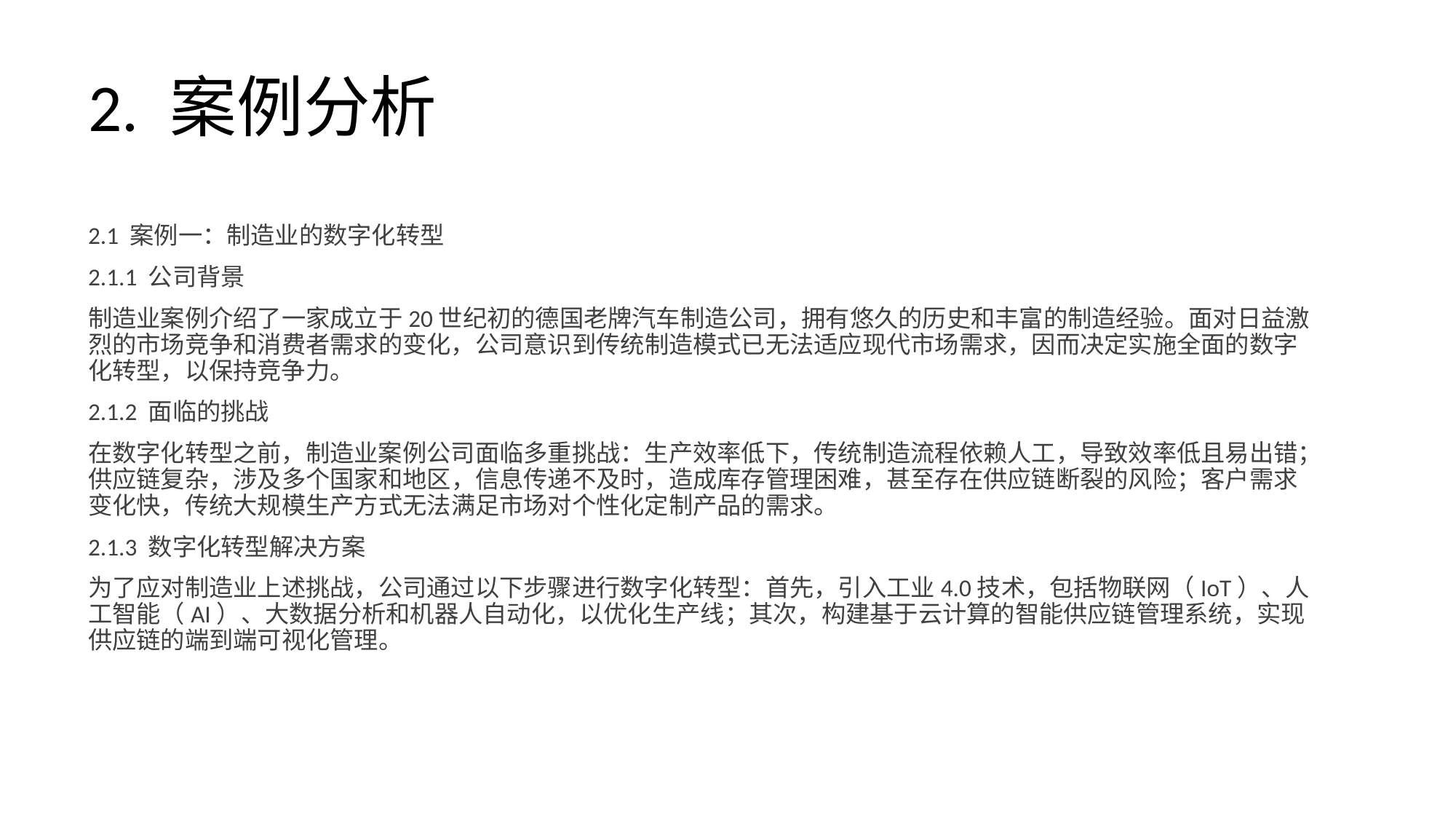

# 2. 案例分析
2.1 案例一：制造业的数字化转型
2.1.1 公司背景
制造业案例介绍了一家成立于20世纪初的德国老牌汽车制造公司，拥有悠久的历史和丰富的制造经验。面对日益激烈的市场竞争和消费者需求的变化，公司意识到传统制造模式已无法适应现代市场需求，因而决定实施全面的数字化转型，以保持竞争力。
2.1.2 面临的挑战
在数字化转型之前，制造业案例公司面临多重挑战：生产效率低下，传统制造流程依赖人工，导致效率低且易出错；供应链复杂，涉及多个国家和地区，信息传递不及时，造成库存管理困难，甚至存在供应链断裂的风险；客户需求变化快，传统大规模生产方式无法满足市场对个性化定制产品的需求。
2.1.3 数字化转型解决方案
为了应对制造业上述挑战，公司通过以下步骤进行数字化转型：首先，引入工业4.0技术，包括物联网（IoT）、人工智能（AI）、大数据分析和机器人自动化，以优化生产线；其次，构建基于云计算的智能供应链管理系统，实现供应链的端到端可视化管理。